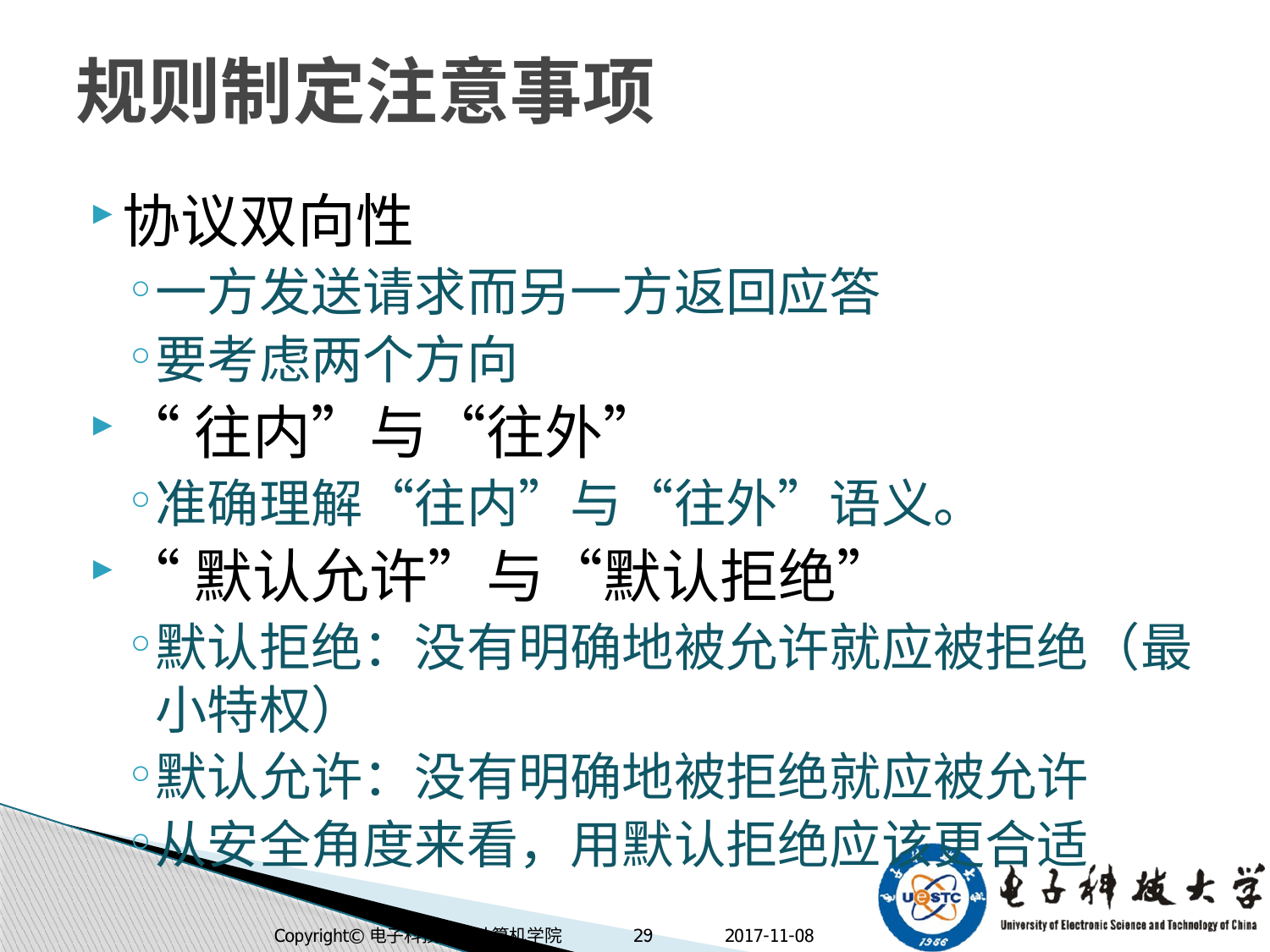

# 规则制定注意事项
协议双向性
一方发送请求而另一方返回应答
要考虑两个方向
“往内”与“往外”
准确理解“往内”与“往外”语义。
“默认允许”与“默认拒绝”
默认拒绝：没有明确地被允许就应被拒绝（最小特权）
默认允许：没有明确地被拒绝就应被允许
从安全角度来看，用默认拒绝应该更合适
Copyright©电子科技大学计算机学院
29
2017-11-08